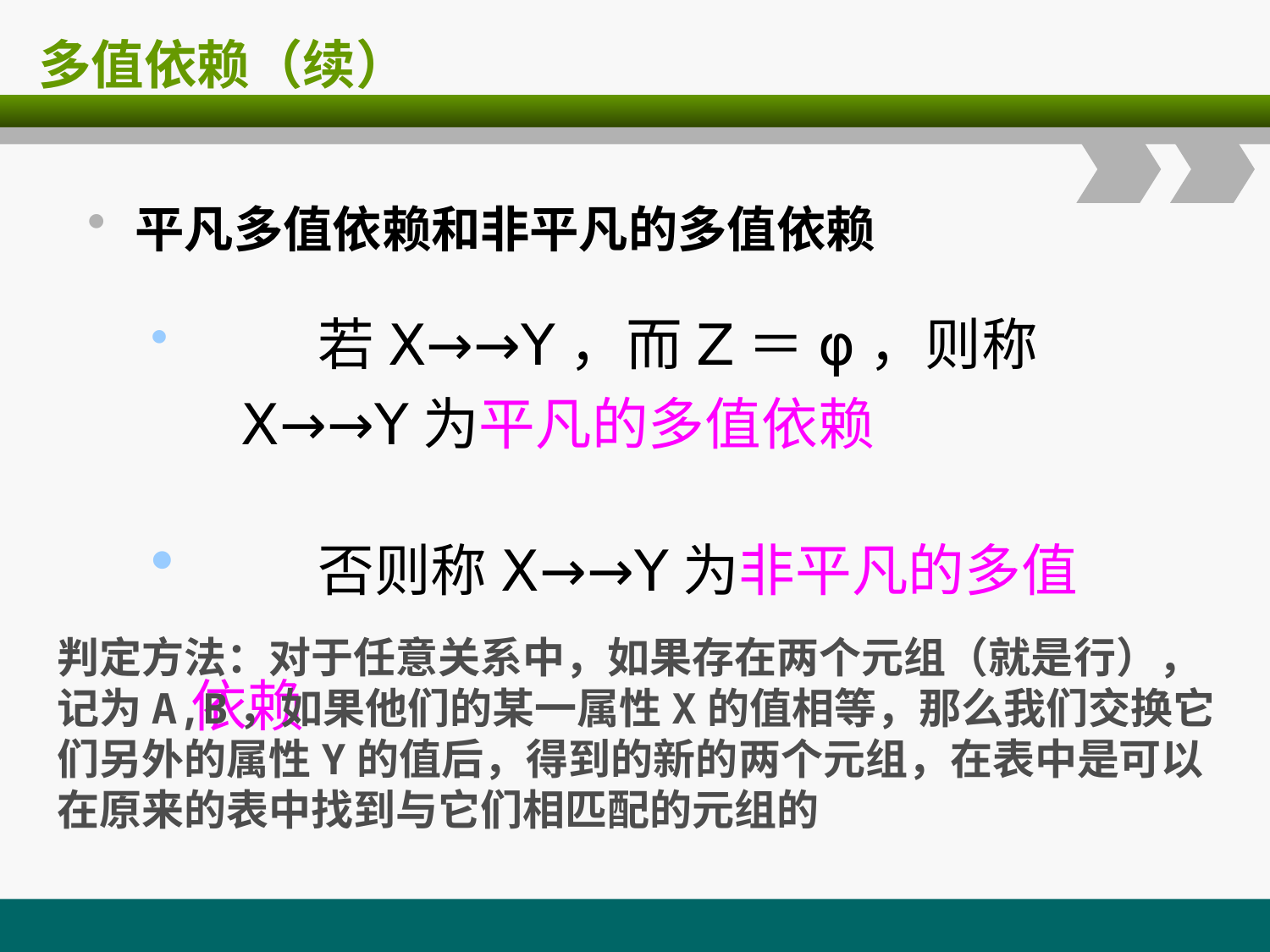

# 多值依赖（续）
平凡多值依赖和非平凡的多值依赖
	若X→→Y，而Z＝φ，则称
     X→→Y为平凡的多值依赖
	否则称X→→Y为非平凡的多值依赖
判定方法：对于任意关系中，如果存在两个元组（就是行），记为A,B，如果他们的某一属性X的值相等，那么我们交换它们另外的属性Y的值后，得到的新的两个元组，在表中是可以在原来的表中找到与它们相匹配的元组的